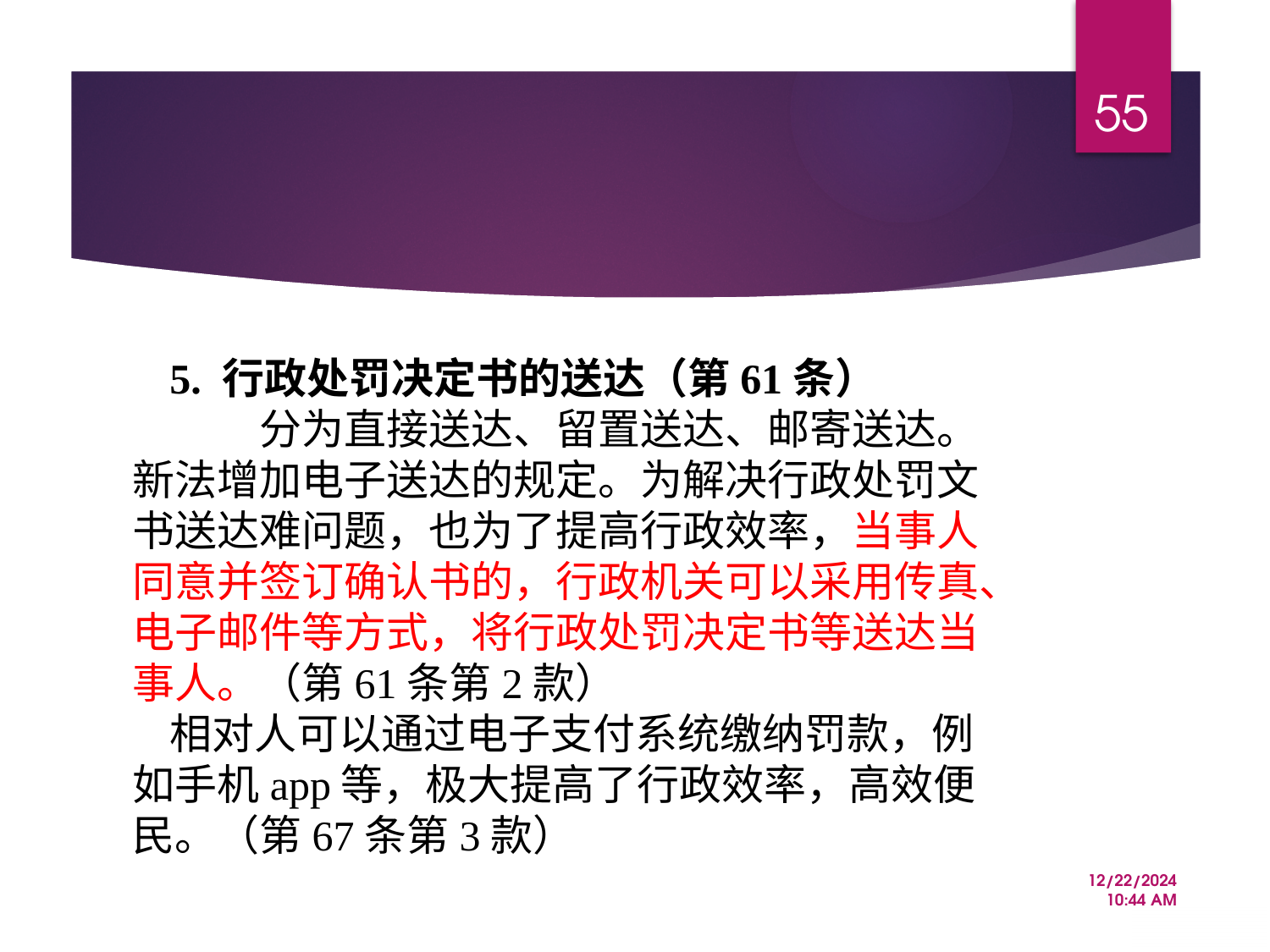

55
#
5. 行政处罚决定书的送达（第61条）
	分为直接送达、留置送达、邮寄送达。新法增加电子送达的规定。为解决行政处罚文书送达难问题，也为了提高行政效率，当事人同意并签订确认书的，行政机关可以采用传真、电子邮件等方式，将行政处罚决定书等送达当事人。（第61条第2款）
相对人可以通过电子支付系统缴纳罚款，例如手机app等，极大提高了行政效率，高效便民。（第67条第3款）

12/22/2024 10:44 AM